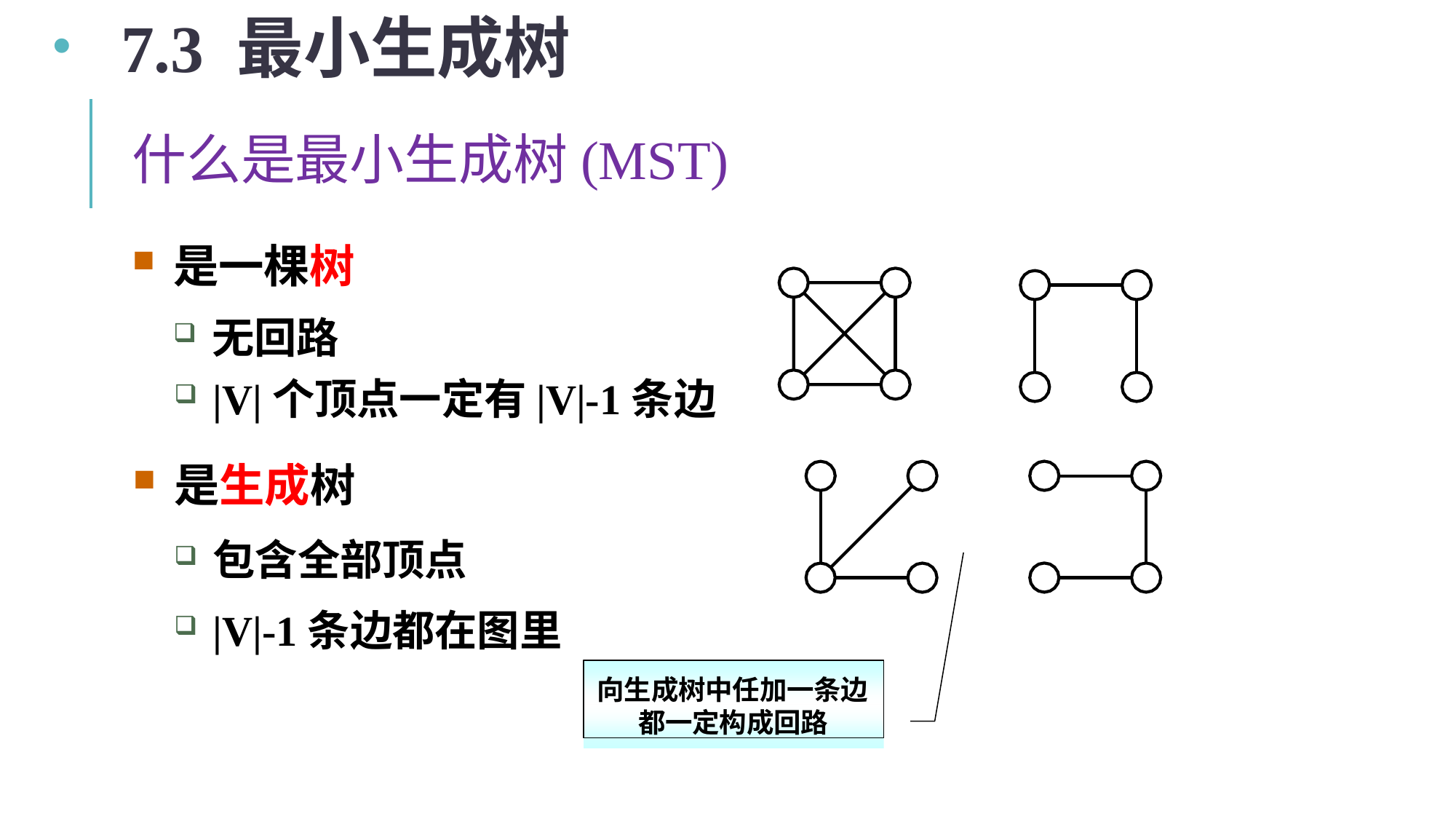

7.3 最小生成树
什么是最小生成树(MST)
是一棵树
无回路

|V|个顶点一定有|V|-1条边
是生成树
包含全部顶点
|V|-1条边都在图里

向生成树中任加一条边 都一定构成回路